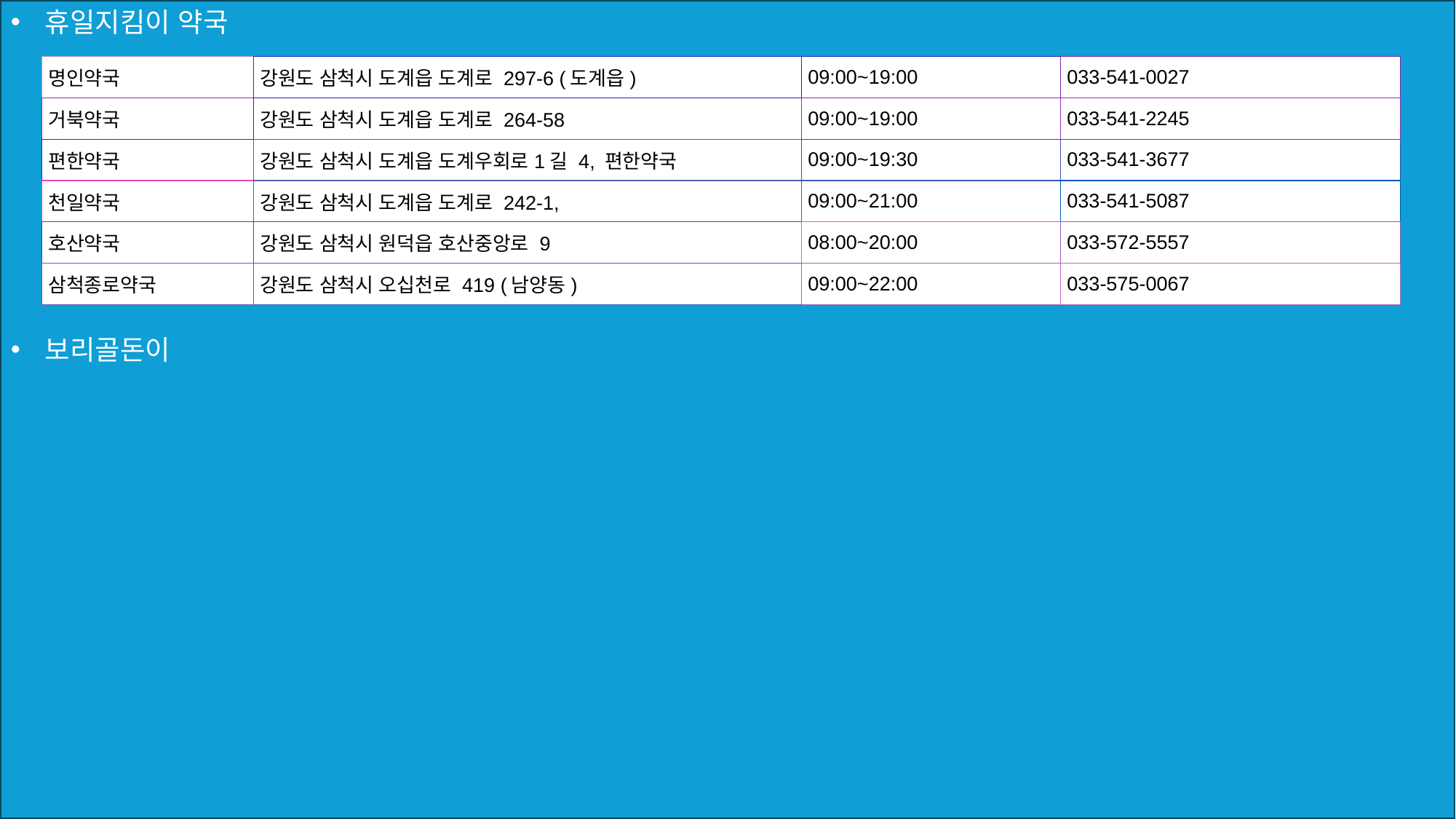

휴일지킴이 약국

보리골돈이

| 명인약국 | 강원도 삼척시 도계읍 도계로 297-6 (도계읍) | 09:00~19:00 | 033-541-0027 |
| --- | --- | --- | --- |
| 거북약국 | 강원도 삼척시 도계읍 도계로 264-58 | 09:00~19:00 | 033-541-2245 |
| 편한약국 | 강원도 삼척시 도계읍 도계우회로1길 4, 편한약국 | 09:00~19:30 | 033-541-3677 |
| 천일약국 | 강원도 삼척시 도계읍 도계로 242-1, | 09:00~21:00 | 033-541-5087 |
| 호산약국 | 강원도 삼척시 원덕읍 호산중앙로 9 | 08:00~20:00 | 033-572-5557 |
| 삼척종로약국 | 강원도 삼척시 오십천로 419 (남양동) | 09:00~22:00 | 033-575-0067 |